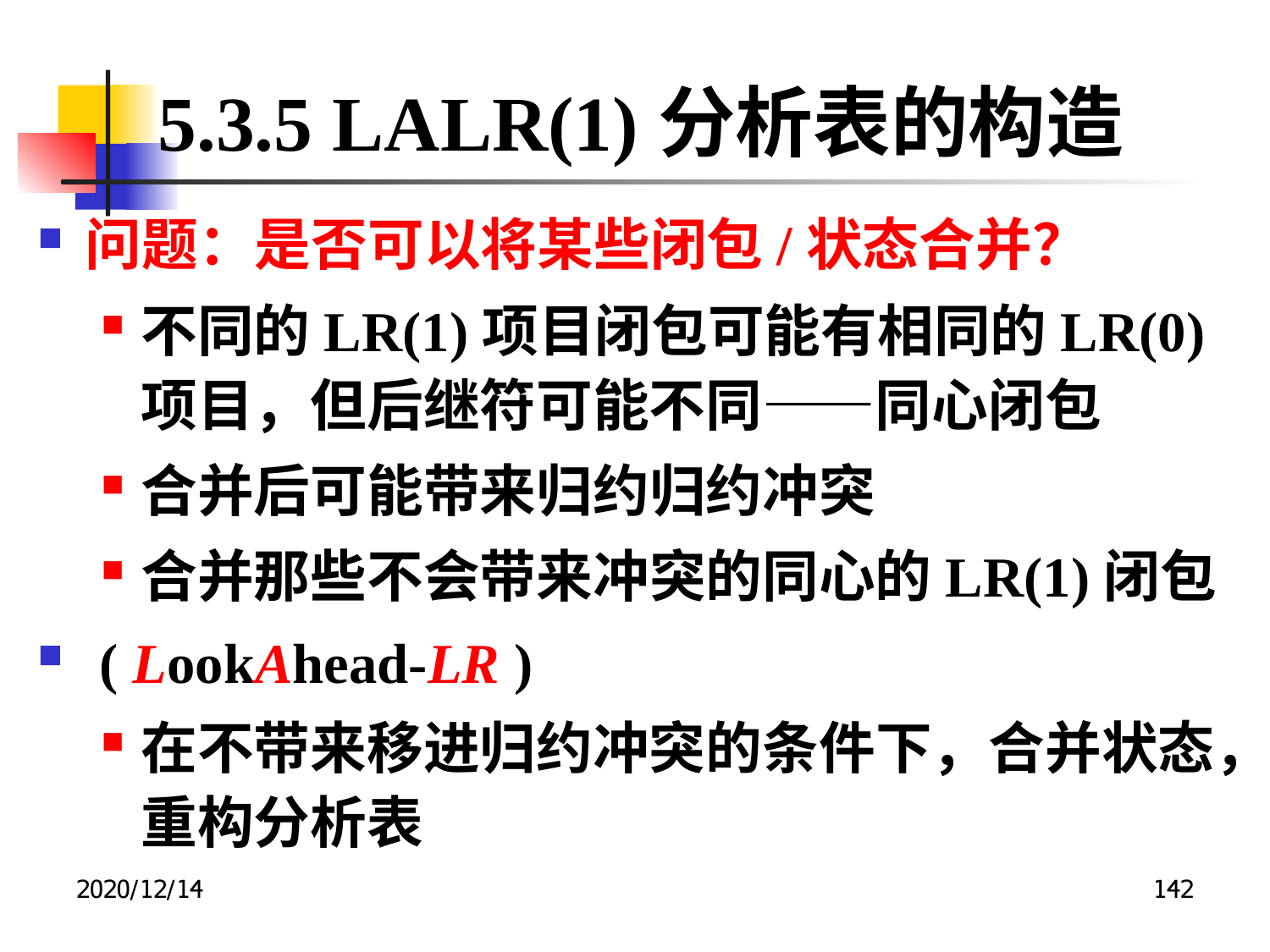

5.3.5 LALR(1)分析表的构造
问题：是否可以将某些闭包/状态合并？
不同的LR(1)项目闭包可能有相同的LR(0)项目，但后继符可能不同——同心闭包
合并后可能带来归约归约冲突
合并那些不会带来冲突的同心的LR(1)闭包
 ( LookAhead-LR )
在不带来移进归约冲突的条件下，合并状态，重构分析表
2020/12/14
142